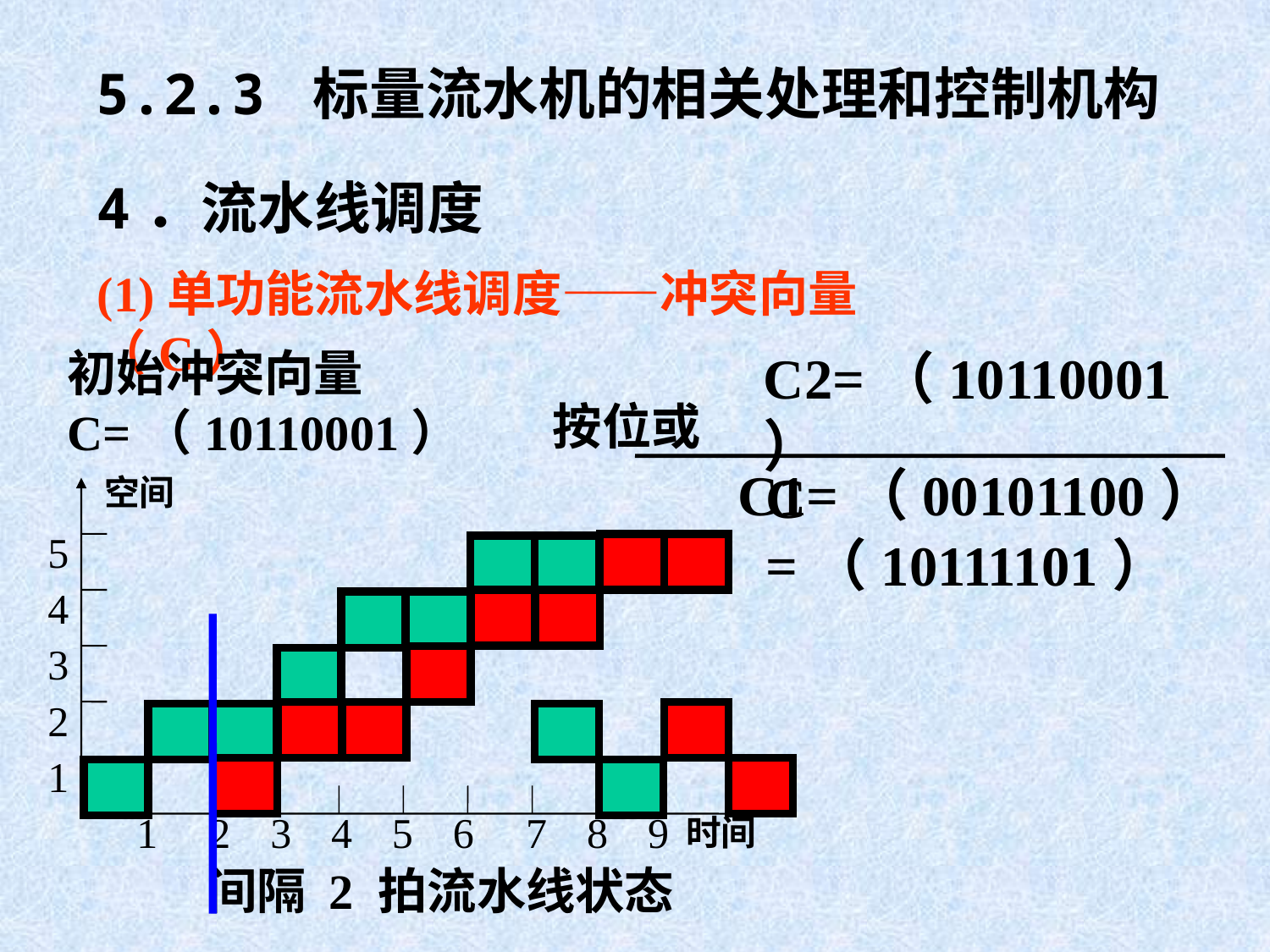

5.2.3 标量流水机的相关处理和控制机构
4．流水线调度
(1)单功能流水线调度——冲突向量（C）
初始冲突向量C=（10110001）
C2=（10110001）
  C1=（00101100）
按位或
C  =（10111101）

空间

时间

5
4
3
2
1
1
2
3
4
5
6
7
8
9

间隔 2 拍流水线状态